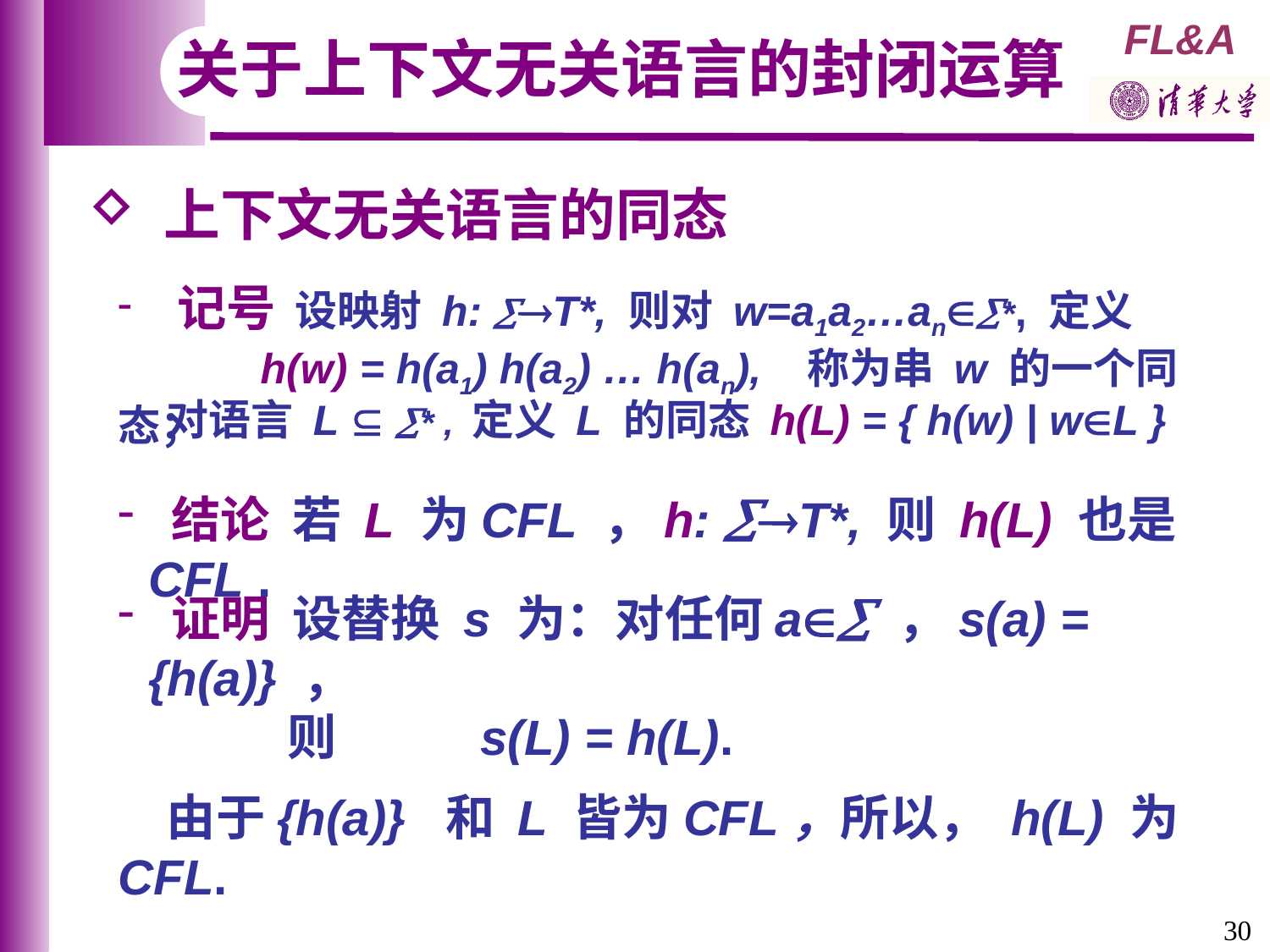

关于上下文无关语言的封闭运算
 上下文无关语言的同态
  记号  设映射 h: ∑→T*, 则对 w=a1a2…an∈∑*, 定义
            h(w) = h(a1) h(a2) … h(an),   称为串 w 的一个同态；
    对语言 L ⊆ ∑* , 定义 L 的同态 h(L) = { h(w) | w∈L }
 结论  若 L 为CFL ，h: ∑→T*, 则 h(L) 也是CFL .
 证明  设替换 s 为：对任何a∈∑ ，s(a) = {h(a)} ，
              则              s(L) = h(L).

    由于{h(a)}  和 L 皆为CFL，所以， h(L) 为CFL.
30